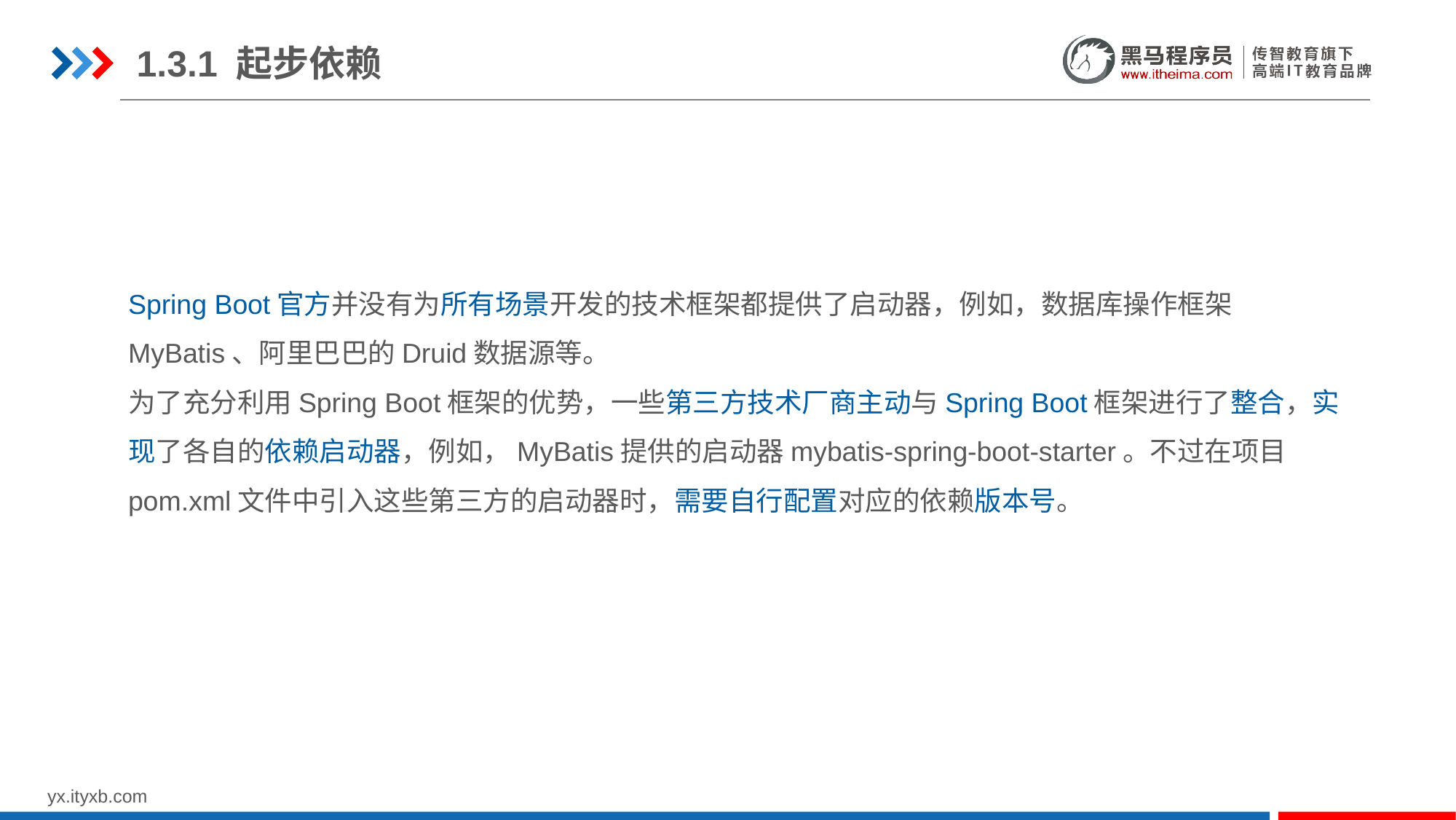

1.3.1 起步依赖
Spring Boot官方并没有为所有场景开发的技术框架都提供了启动器，例如，数据库操作框架MyBatis、阿里巴巴的Druid数据源等。
为了充分利用Spring Boot框架的优势，一些第三方技术厂商主动与Spring Boot框架进行了整合，实现了各自的依赖启动器，例如，MyBatis提供的启动器mybatis-spring-boot-starter。不过在项目pom.xml文件中引入这些第三方的启动器时，需要自行配置对应的依赖版本号。